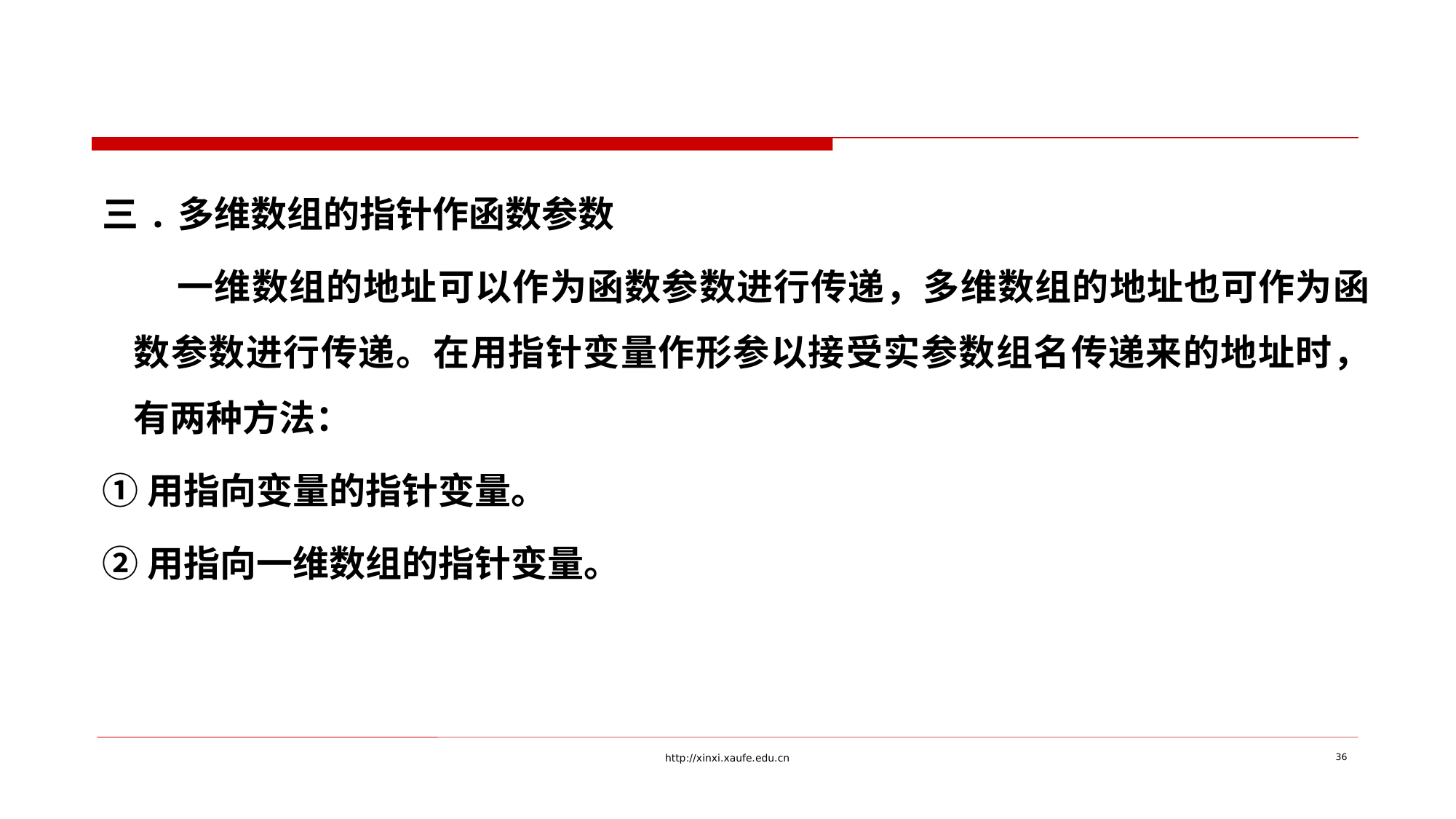

三.多维数组的指针作函数参数
　　一维数组的地址可以作为函数参数进行传递，多维数组的地址也可作为函数参数进行传递。在用指针变量作形参以接受实参数组名传递来的地址时，有两种方法：
①用指向变量的指针变量。
②用指向一维数组的指针变量。

http://xinxi.xaufe.edu.cn
36